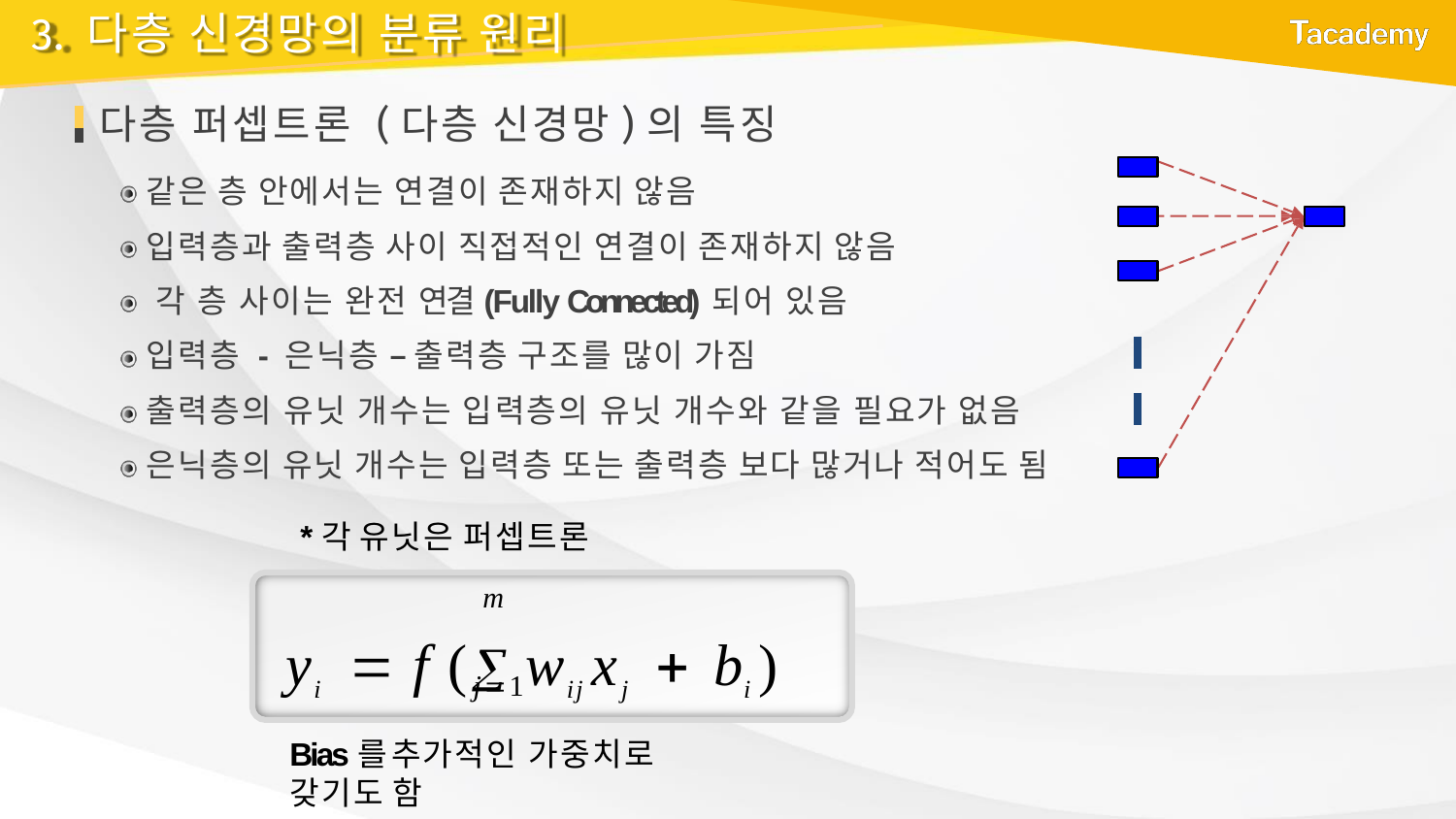

# 3. 다층 신경망의 분류 원리
다층 퍼셉트론 (다층 신경망)의 특징
같은 층 안에서는 연결이 존재하지 않음
입력층과 출력층 사이 직접적인 연결이 존재하지 않음  각 층 사이는 완전 연결(Fully Connected) 되어 있음  입력층 - 은닉층 – 출력층 구조를 많이 가짐
출력층의 유닛 개수는 입력층의 유닛 개수와 같을 필요가 없음  은닉층의 유닛 개수는 입력층 또는 출력층 보다 많거나 적어도 됨
*각 유닛은 퍼셉트론

m
yi	=	f (∑ wij xj	+ bi )
j=1
Bias를 추가적인 가중치로 갖기도 함